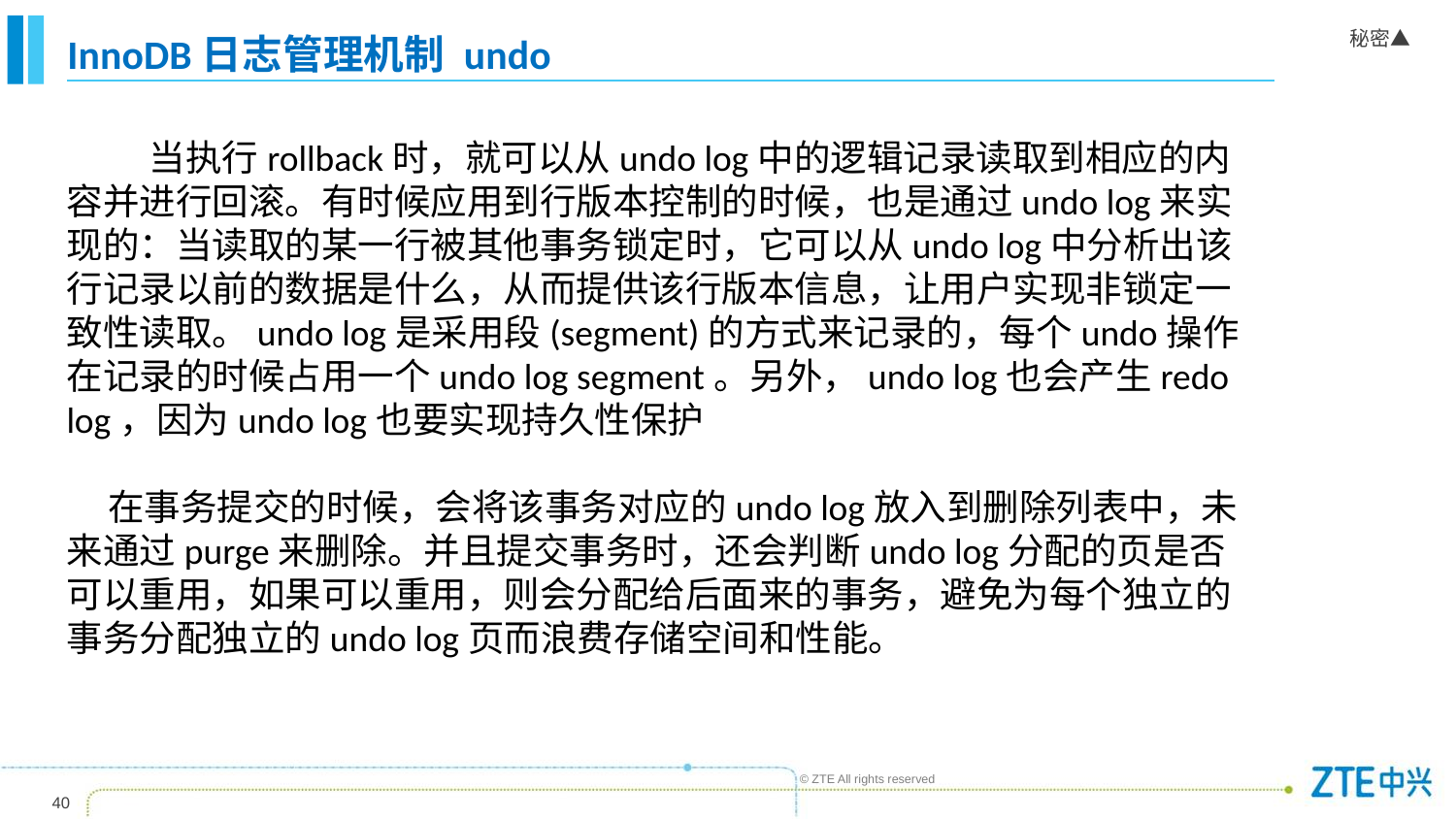

# InnoDB日志管理机制 undo
         当执行rollback时，就可以从undo log中的逻辑记录读取到相应的内容并进行回滚。有时候应用到行版本控制的时候，也是通过undo log来实现的：当读取的某一行被其他事务锁定时，它可以从undo log中分析出该行记录以前的数据是什么，从而提供该行版本信息，让用户实现非锁定一致性读取。undo log是采用段(segment)的方式来记录的，每个undo操作在记录的时候占用一个undo log segment。另外，undo log也会产生redo log，因为undo log也要实现持久性保护

    在事务提交的时候，会将该事务对应的undo log放入到删除列表中，未来通过purge来删除。并且提交事务时，还会判断undo log分配的页是否可以重用，如果可以重用，则会分配给后面来的事务，避免为每个独立的事务分配独立的undo log页而浪费存储空间和性能。